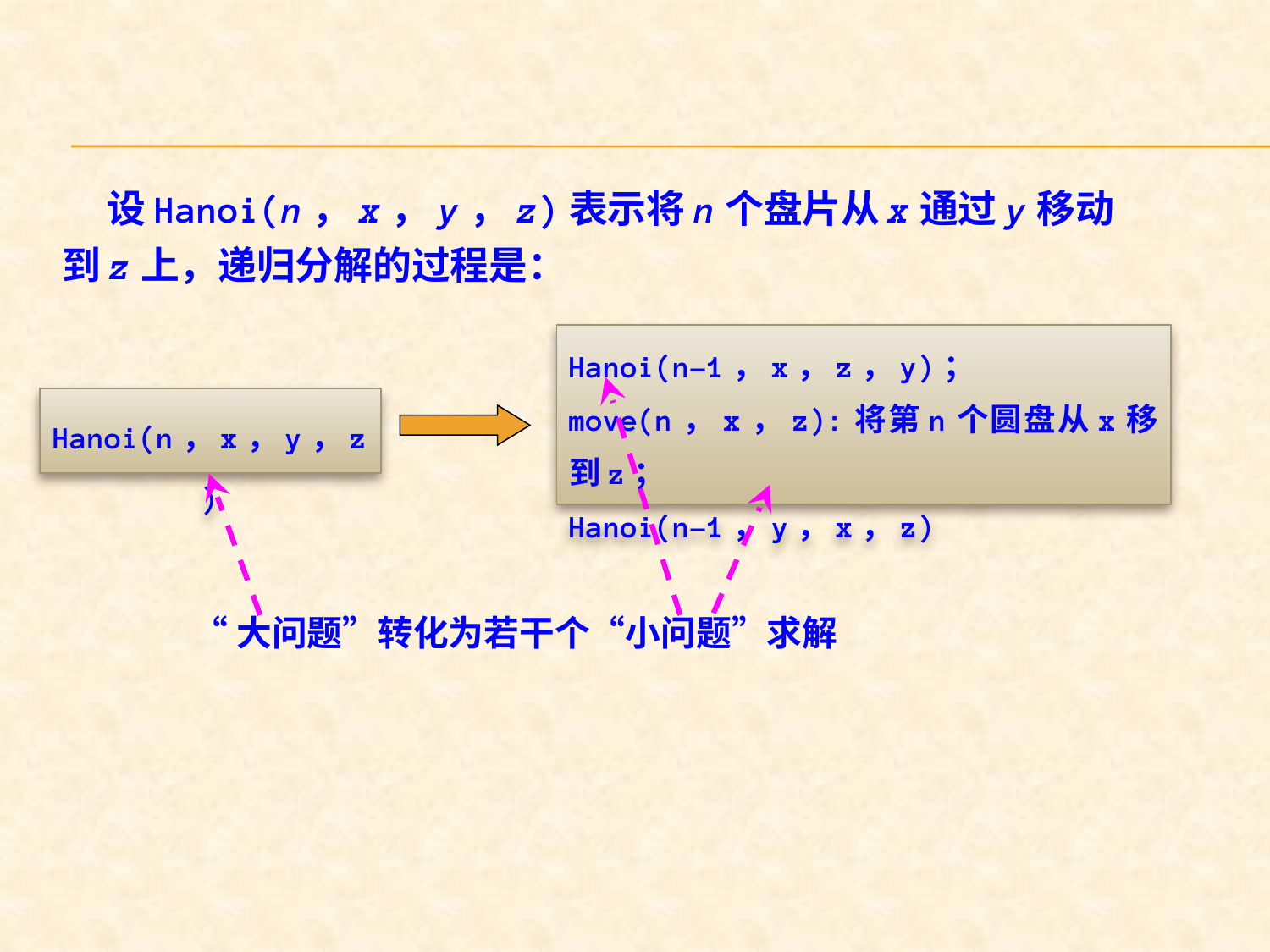

设Hanoi(n，x，y，z)表示将n个盘片从x通过y移动到z上，递归分解的过程是：
Hanoi(n-1，x，z，y)；
move(n，x，z):将第n个圆盘从x移到z；
Hanoi(n-1，y，x，z)

“大问题”转化为若干个“小问题”求解
Hanoi(n，x，y，z)

12